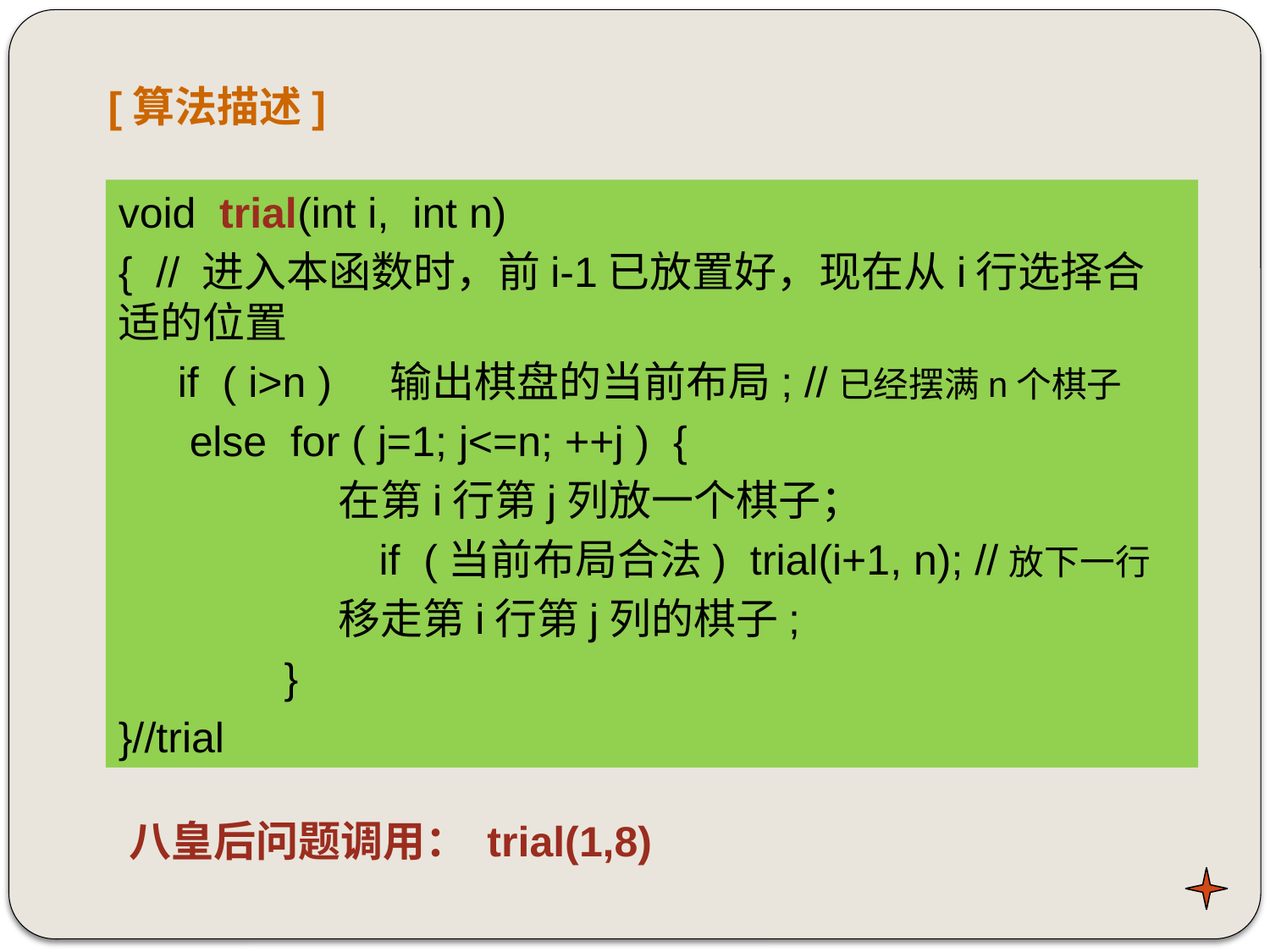

[算法描述]

void  trial(int i,  int n)
{  // 进入本函数时，前i-1已放置好，现在从i行选择合适的位置
     if  ( i>n )    输出棋盘的当前布局; //已经摆满n个棋子
      else  for ( j=1; j<=n; ++j )  {
                      在第i行第j列放一个棋子；
                      if  (当前布局合法)  trial(i+1, n); //放下一行
                      移走第i行第j列的棋子;
              }
}//trial

八皇后问题调用： trial(1,8)